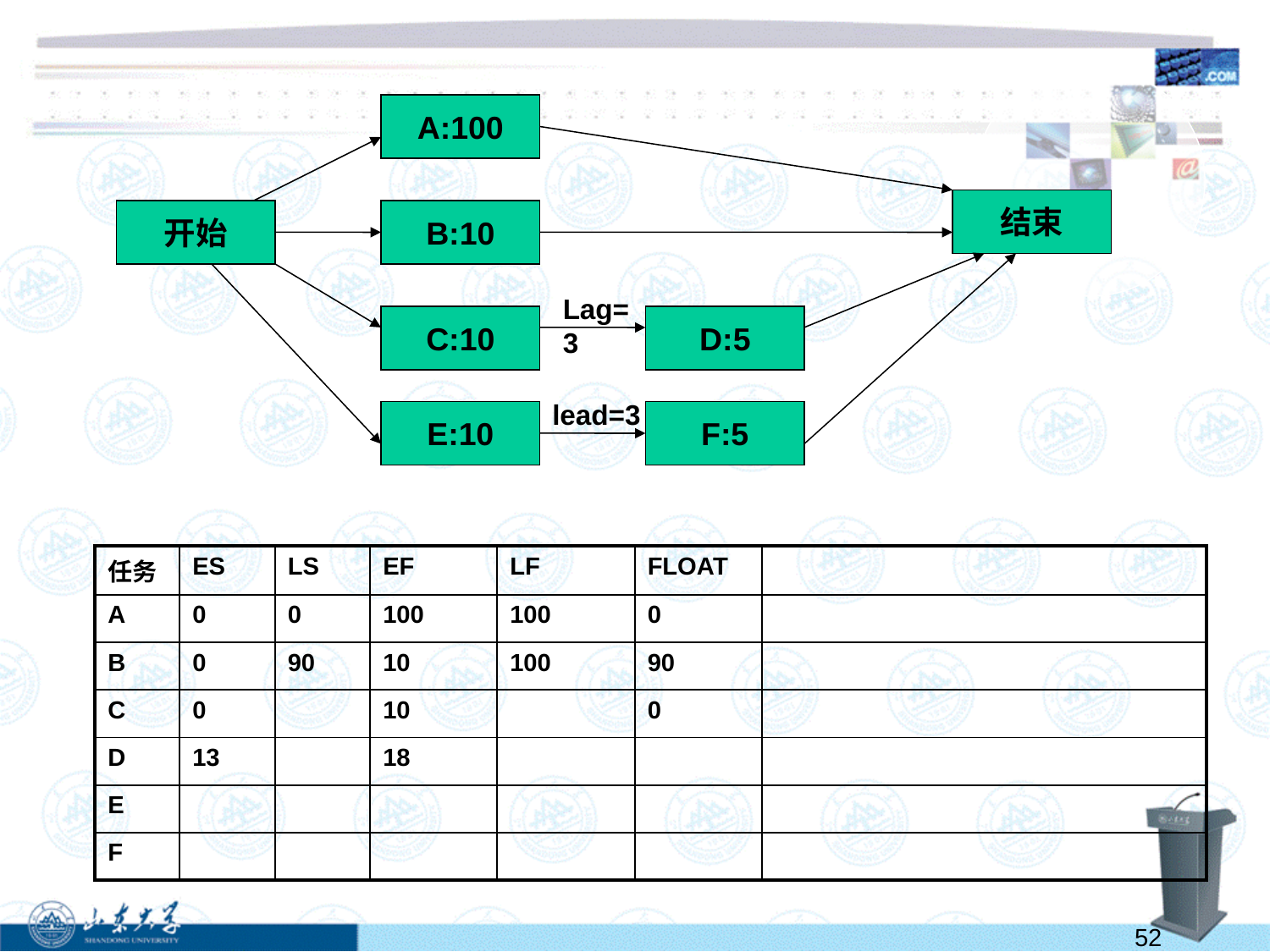

A:100

结束
开始
B:10

Lag=3
C:10
D:5

lead=3
E:10
F:5

| 任务 | ES | LS | EF | LF | FLOAT |  |
| --- | --- | --- | --- | --- | --- | --- |
| A | 0 | 0 | 100 | 100 | 0 |  |
| B | 0 | 90 | 10 | 100 | 90 |  |
| C | 0 |  | 10 |  | 0 |  |
| D | 13 |  | 18 |  |  |  |
| E |  |  |  |  |  |  |
| F |  |  |  |  |  |  |
52